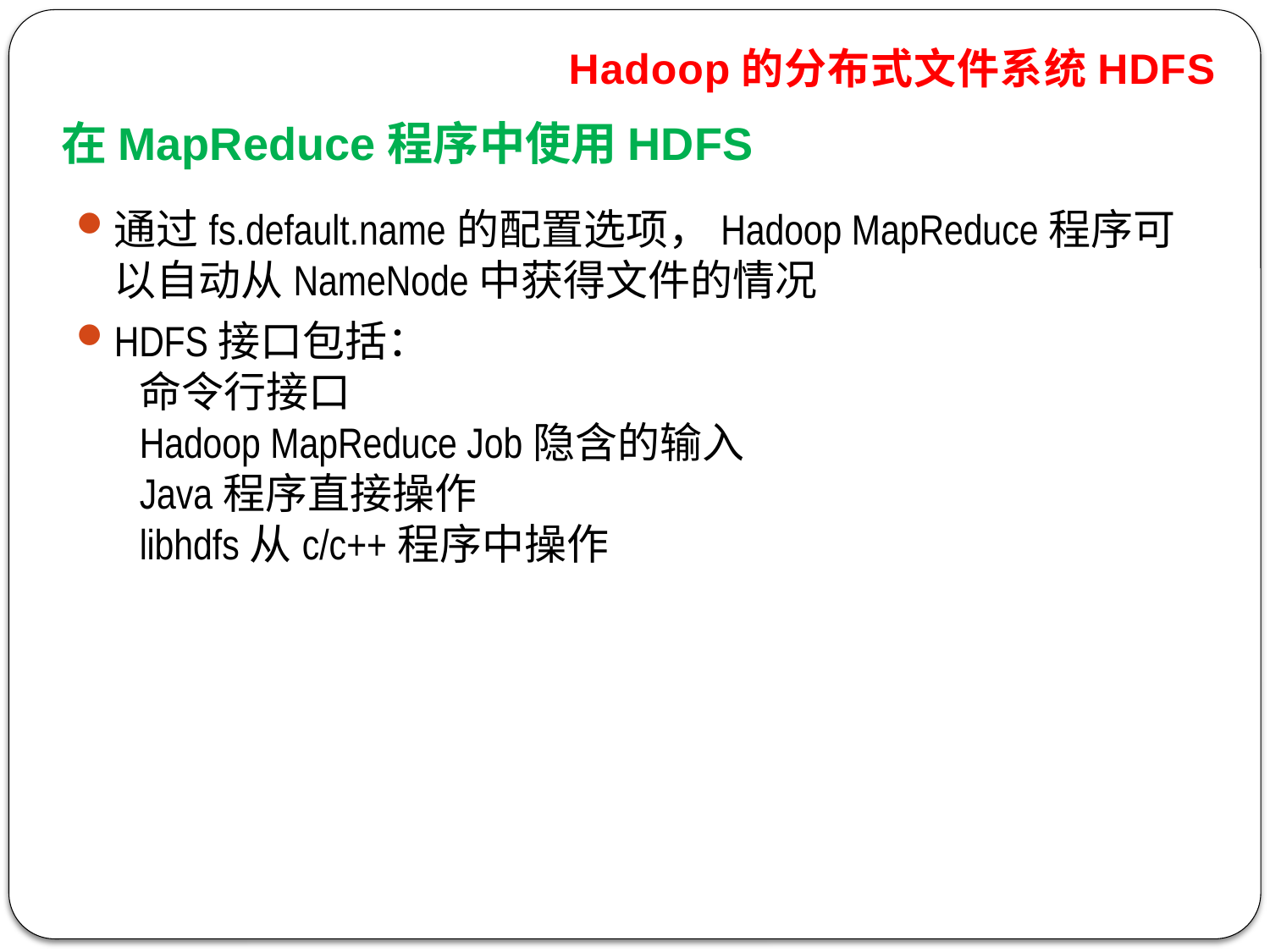

Hadoop的分布式文件系统HDFS
在MapReduce程序中使用HDFS
通过fs.default.name的配置选项，Hadoop MapReduce程序可以自动从NameNode中获得文件的情况
HDFS接口包括：
命令行接口
Hadoop MapReduce Job隐含的输入
Java程序直接操作
libhdfs从c/c++程序中操作